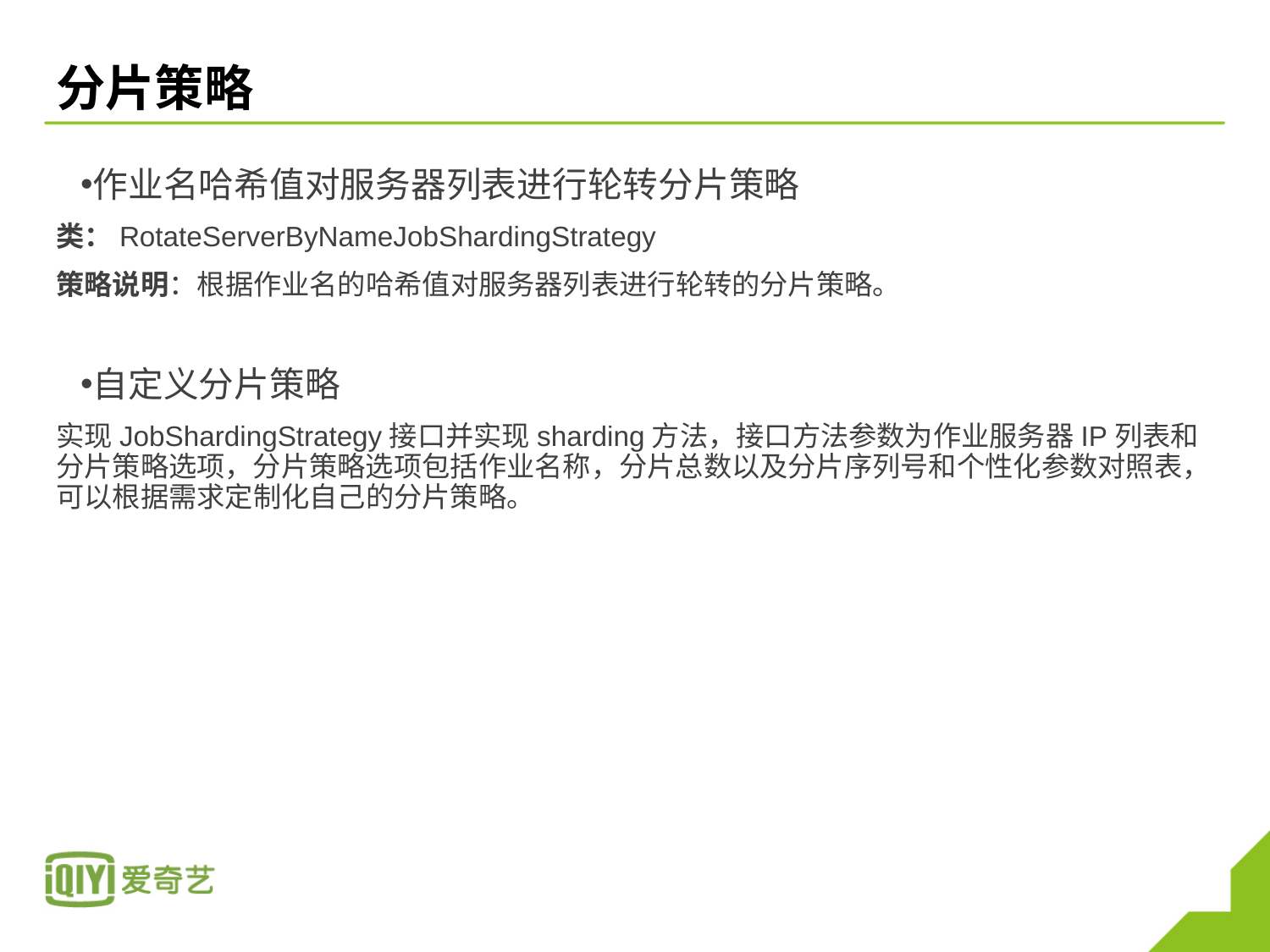

# 分片策略
作业名哈希值对服务器列表进行轮转分片策略
类：RotateServerByNameJobShardingStrategy
策略说明：根据作业名的哈希值对服务器列表进行轮转的分片策略。

自定义分片策略
实现JobShardingStrategy接口并实现sharding方法，接口方法参数为作业服务器IP列表和分片策略选项，分片策略选项包括作业名称，分片总数以及分片序列号和个性化参数对照表，可以根据需求定制化自己的分片策略。